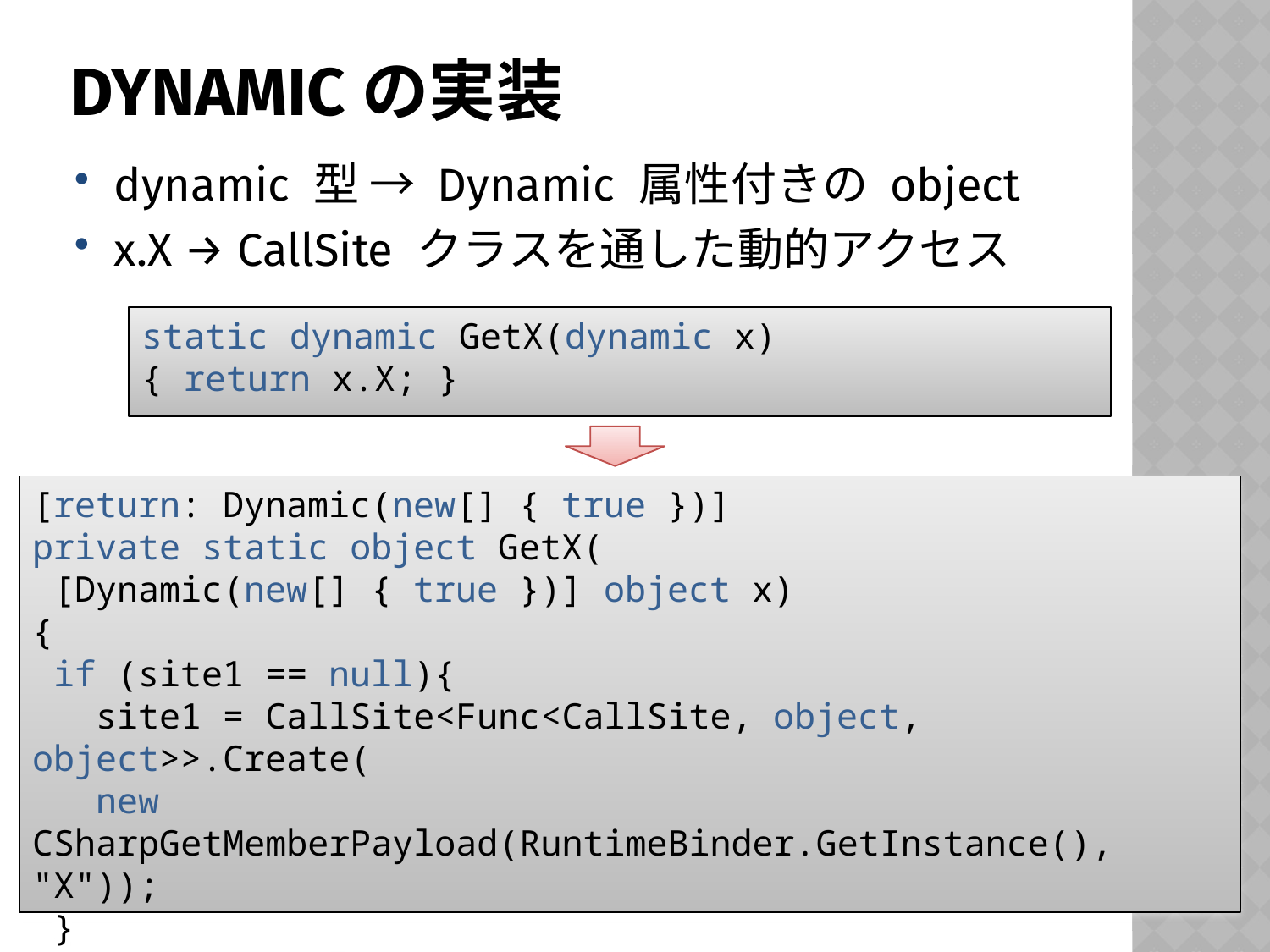

# dynamicの実装
dynamic 型 → Dynamic 属性付きの object
x.X → CallSite クラスを通した動的アクセス

static dynamic GetX(dynamic x)
{ return x.X; }

[return: Dynamic(new[] { true })]
private static object GetX(
 [Dynamic(new[] { true })] object x)
{
 if (site1 == null){
   site1 = CallSite<Func<CallSite, object, object>>.Create(
   new CSharpGetMemberPayload(RuntimeBinder.GetInstance(), "X"));
 }
 return site1.Target(site1, x);
}